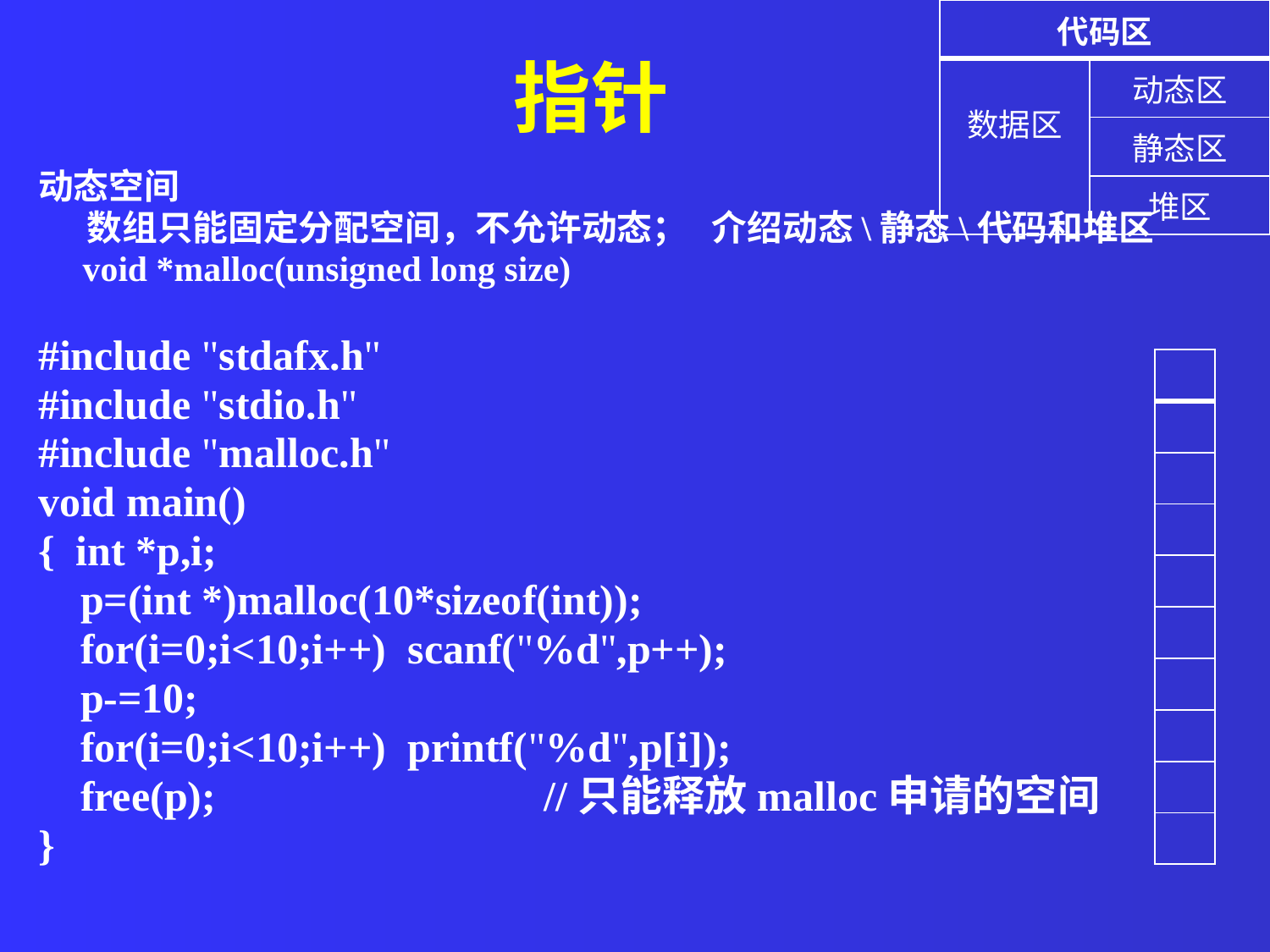

| 代码区 |  |
| --- | --- |
| 数据区 | 动态区 |
|  | 静态区 |
|  | 堆区 |
指针
动态空间
     数组只能固定分配空间，不允许动态；   介绍动态\静态\代码和堆区
     void *malloc(unsigned long size)

#include "stdafx.h"
#include "stdio.h"
#include "malloc.h"
void main()
{  int *p,i;
    p=(int *)malloc(10*sizeof(int));
    for(i=0;i<10;i++)  scanf("%d",p++);
    p-=10;
    for(i=0;i<10;i++)  printf("%d",p[i]);
    free(p);                               //只能释放malloc申请的空间
}

|  |
| --- |
|  |
|  |
|  |
|  |
|  |
|  |
|  |
|  |
|  |